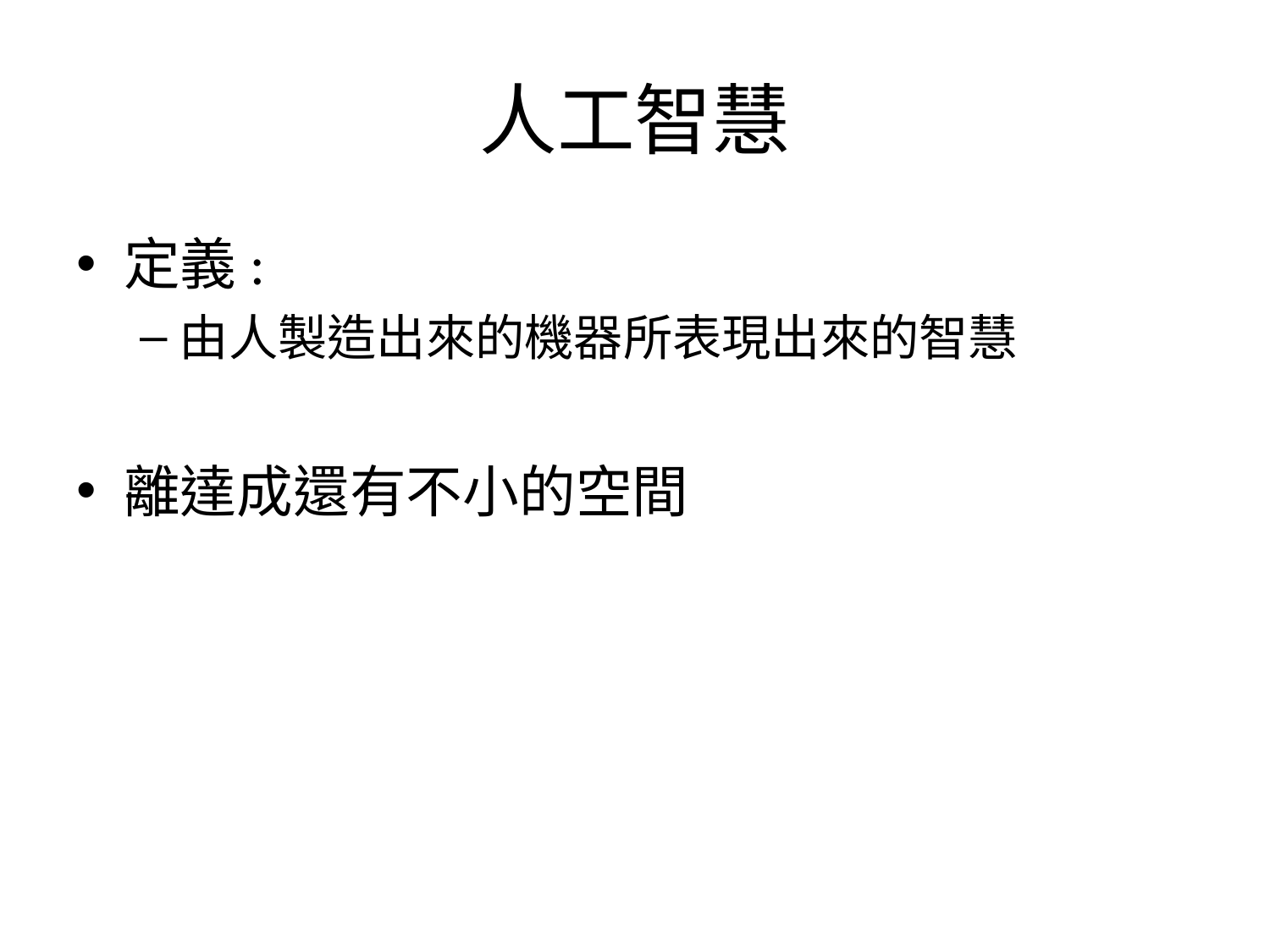

# 人工智慧
定義:
由人製造出來的機器所表現出來的智慧

離達成還有不小的空間